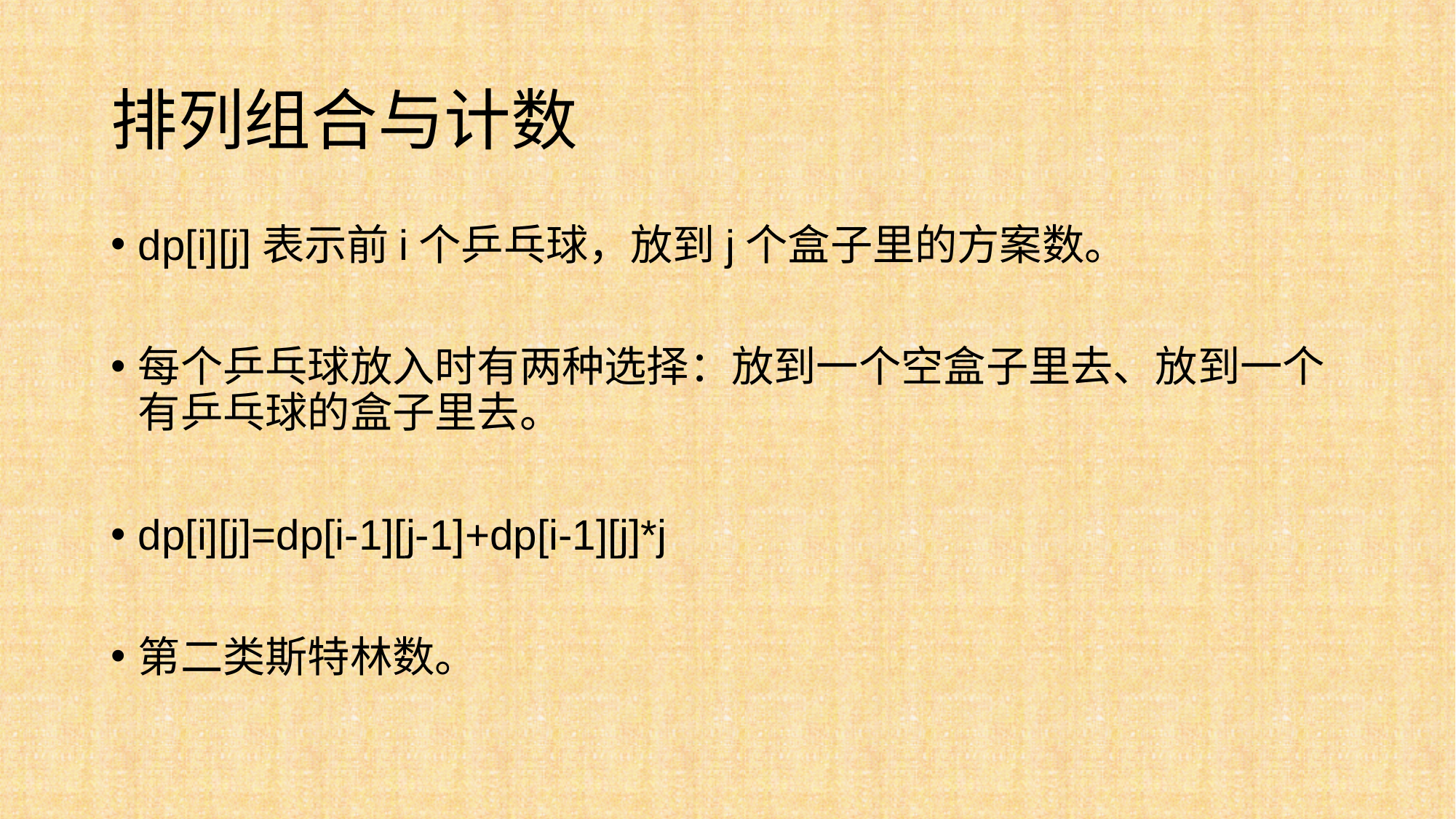

# 排列组合与计数
dp[i][j]表示前i个乒乓球，放到j个盒子里的方案数。

每个乒乓球放入时有两种选择：放到一个空盒子里去、放到一个有乒乓球的盒子里去。

dp[i][j]=dp[i-1][j-1]+dp[i-1][j]*j

第二类斯特林数。